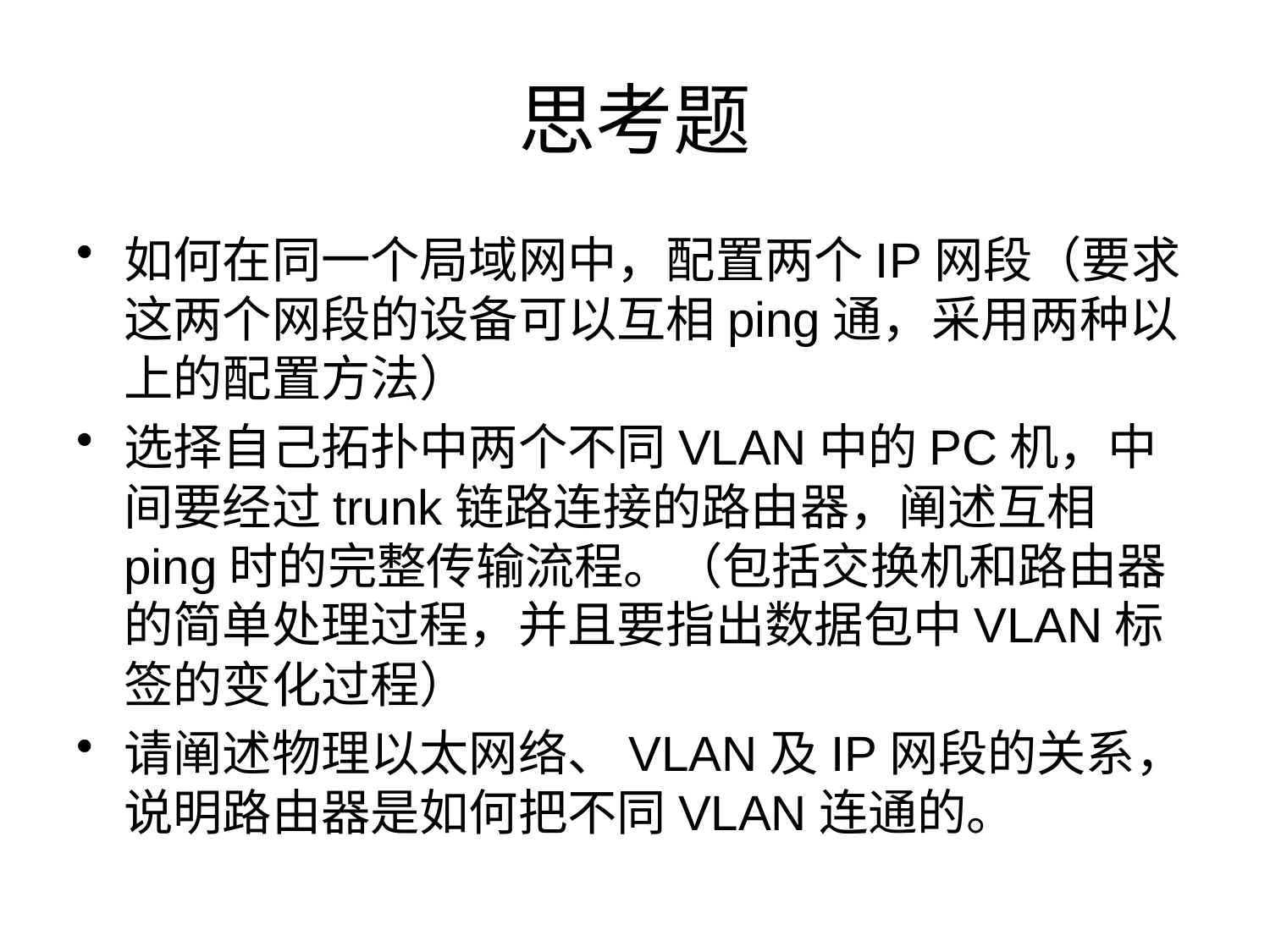

# 思考题
如何在同一个局域网中，配置两个IP网段（要求这两个网段的设备可以互相ping通，采用两种以上的配置方法）
选择自己拓扑中两个不同VLAN中的PC机，中间要经过trunk链路连接的路由器，阐述互相ping时的完整传输流程。（包括交换机和路由器的简单处理过程，并且要指出数据包中VLAN标签的变化过程）
请阐述物理以太网络、VLAN及IP网段的关系，说明路由器是如何把不同VLAN连通的。